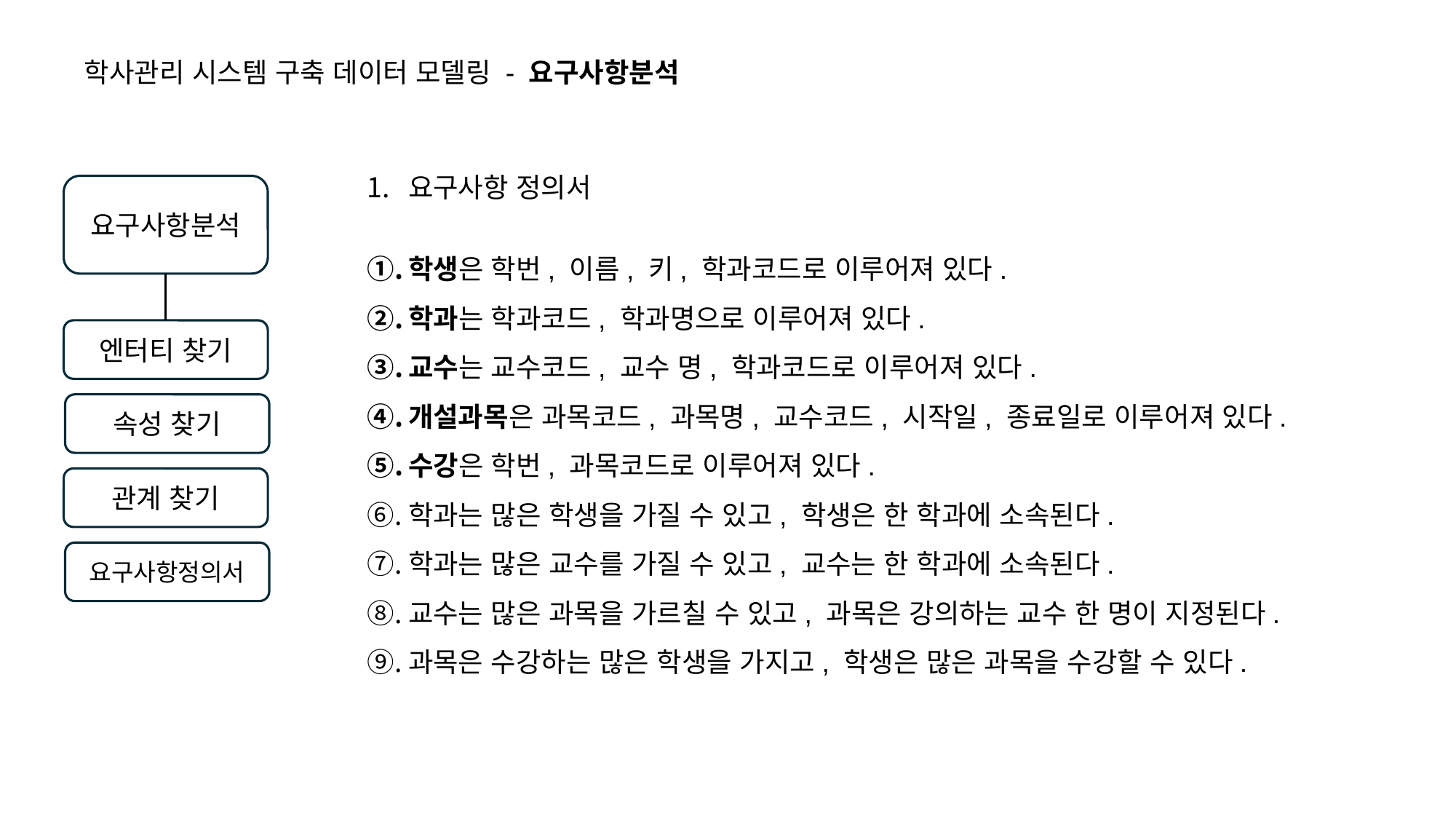

학사관리 시스템 구축 데이터 모델링 - 요구사항분석
요구사항 정의서

학생은 학번, 이름, 키, 학과코드로 이루어져 있다.
학과는 학과코드, 학과명으로 이루어져 있다.
교수는 교수코드, 교수 명, 학과코드로 이루어져 있다.
개설과목은 과목코드, 과목명, 교수코드, 시작일, 종료일로 이루어져 있다.
수강은 학번, 과목코드로 이루어져 있다.
학과는 많은 학생을 가질 수 있고, 학생은 한 학과에 소속된다.
학과는 많은 교수를 가질 수 있고, 교수는 한 학과에 소속된다.
교수는 많은 과목을 가르칠 수 있고, 과목은 강의하는 교수 한 명이 지정된다.
과목은 수강하는 많은 학생을 가지고, 학생은 많은 과목을 수강할 수 있다.
요구사항분석
엔터티 찾기
속성 찾기
관계 찾기
요구사항정의서